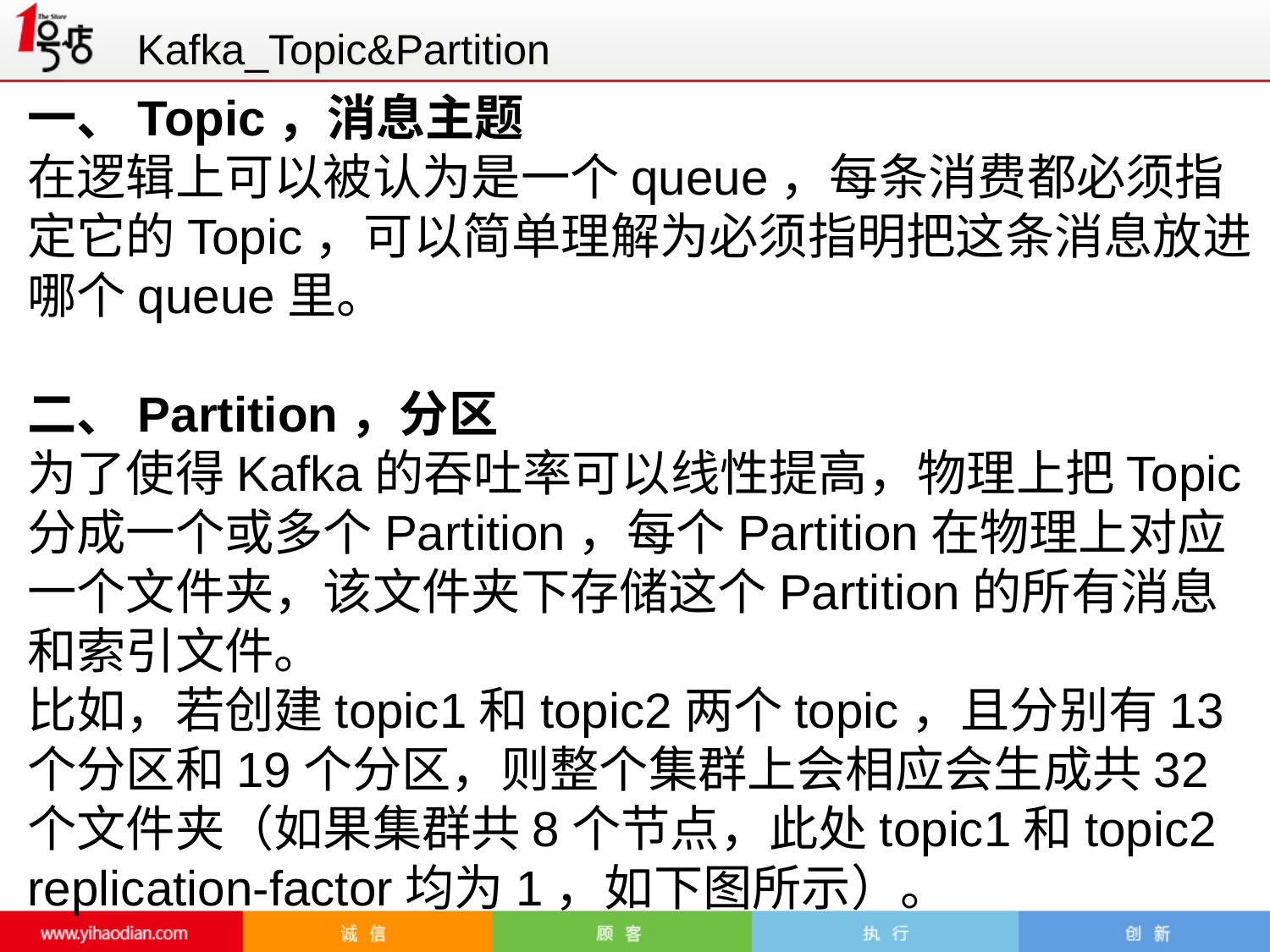

Kafka_Topic&Partition
一、Topic，消息主题
在逻辑上可以被认为是一个queue，每条消费都必须指定它的Topic，可以简单理解为必须指明把这条消息放进哪个queue里。

二、Partition，分区
为了使得Kafka的吞吐率可以线性提高，物理上把Topic分成一个或多个Partition，每个Partition在物理上对应一个文件夹，该文件夹下存储这个Partition的所有消息和索引文件。
比如，若创建topic1和topic2两个topic，且分别有13个分区和19个分区，则整个集群上会相应会生成共32个文件夹（如果集群共8个节点，此处topic1和topic2 replication-factor均为1，如下图所示）。